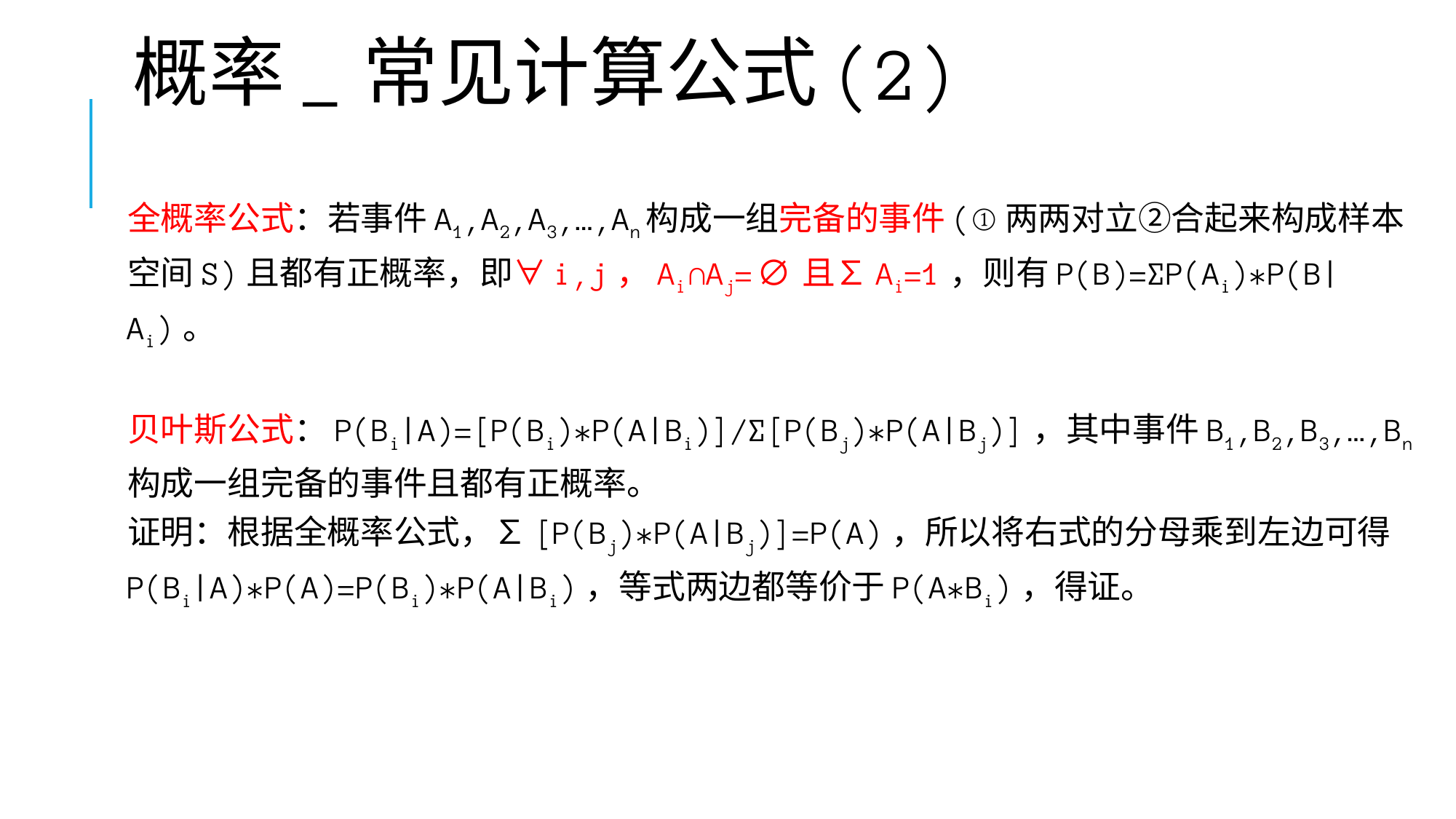

# 概率_常见计算公式(2)
全概率公式：若事件A1,A2,A3,…,An构成一组完备的事件(①两两对立②合起来构成样本空间S)且都有正概率，即∀i,j，Ai∩Aj=∅且∑Ai=1，则有P(B)=∑P(Ai)*P(B|Ai)。

贝叶斯公式：P(Bi|A)=[P(Bi)*P(A|Bi)]/∑[P(Bj)*P(A|Bj)]，其中事件B1,B2,B3,…,Bn构成一组完备的事件且都有正概率。
证明：根据全概率公式，∑[P(Bj)*P(A|Bj)]=P(A)，所以将右式的分母乘到左边可得
P(Bi|A)*P(A)=P(Bi)*P(A|Bi)，等式两边都等价于P(A*Bi)，得证。